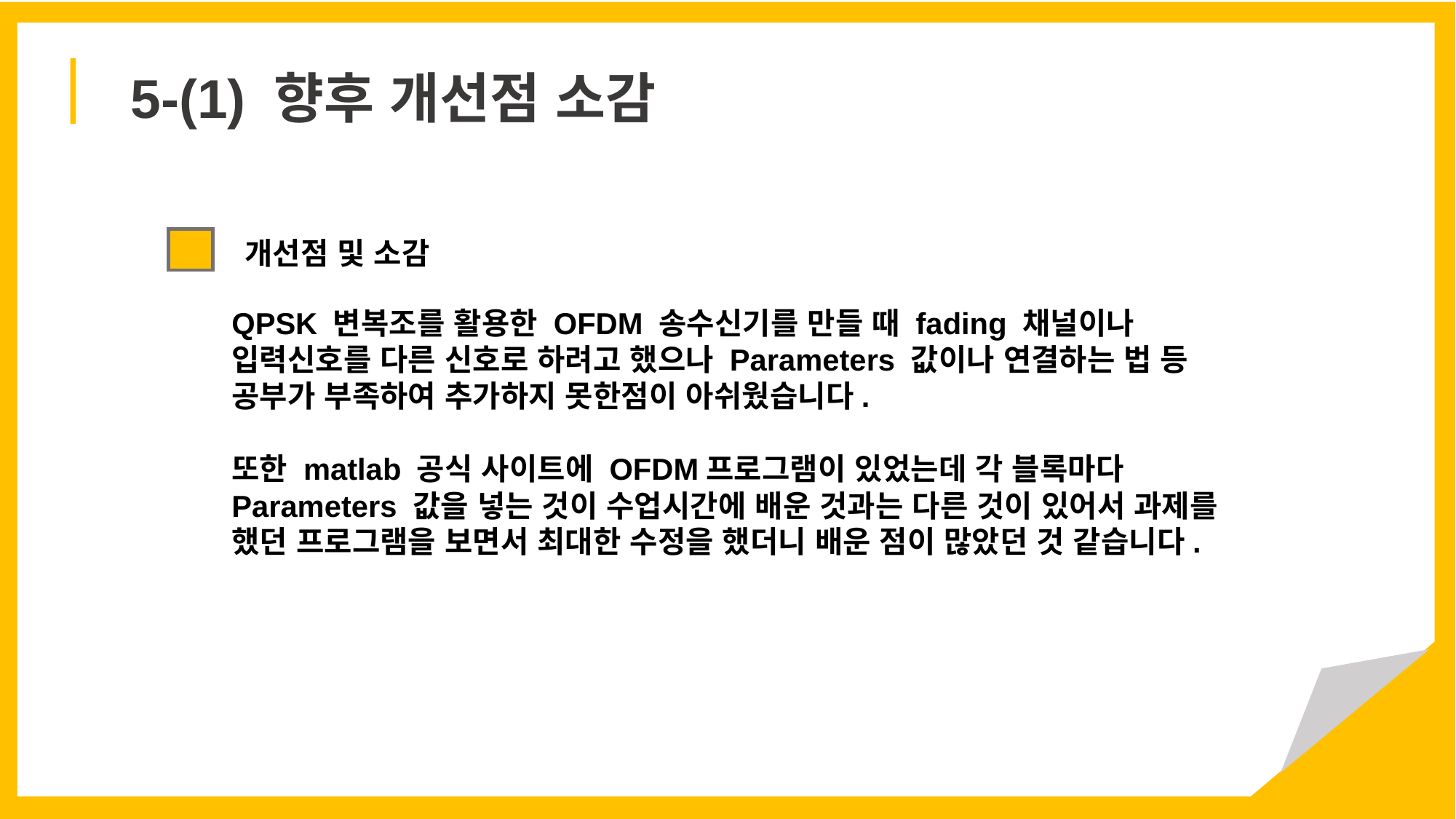

5-(1) 향후 개선점 소감

개선점 및 소감
QPSK 변복조를 활용한 OFDM 송수신기를 만들 때 fading 채널이나 입력신호를 다른 신호로 하려고 했으나 Parameters 값이나 연결하는 법 등 공부가 부족하여 추가하지 못한점이 아쉬웠습니다.

또한 matlab 공식 사이트에 OFDM프로그램이 있었는데 각 블록마다 Parameters 값을 넣는 것이 수업시간에 배운 것과는 다른 것이 있어서 과제를 했던 프로그램을 보면서 최대한 수정을 했더니 배운 점이 많았던 것 같습니다.